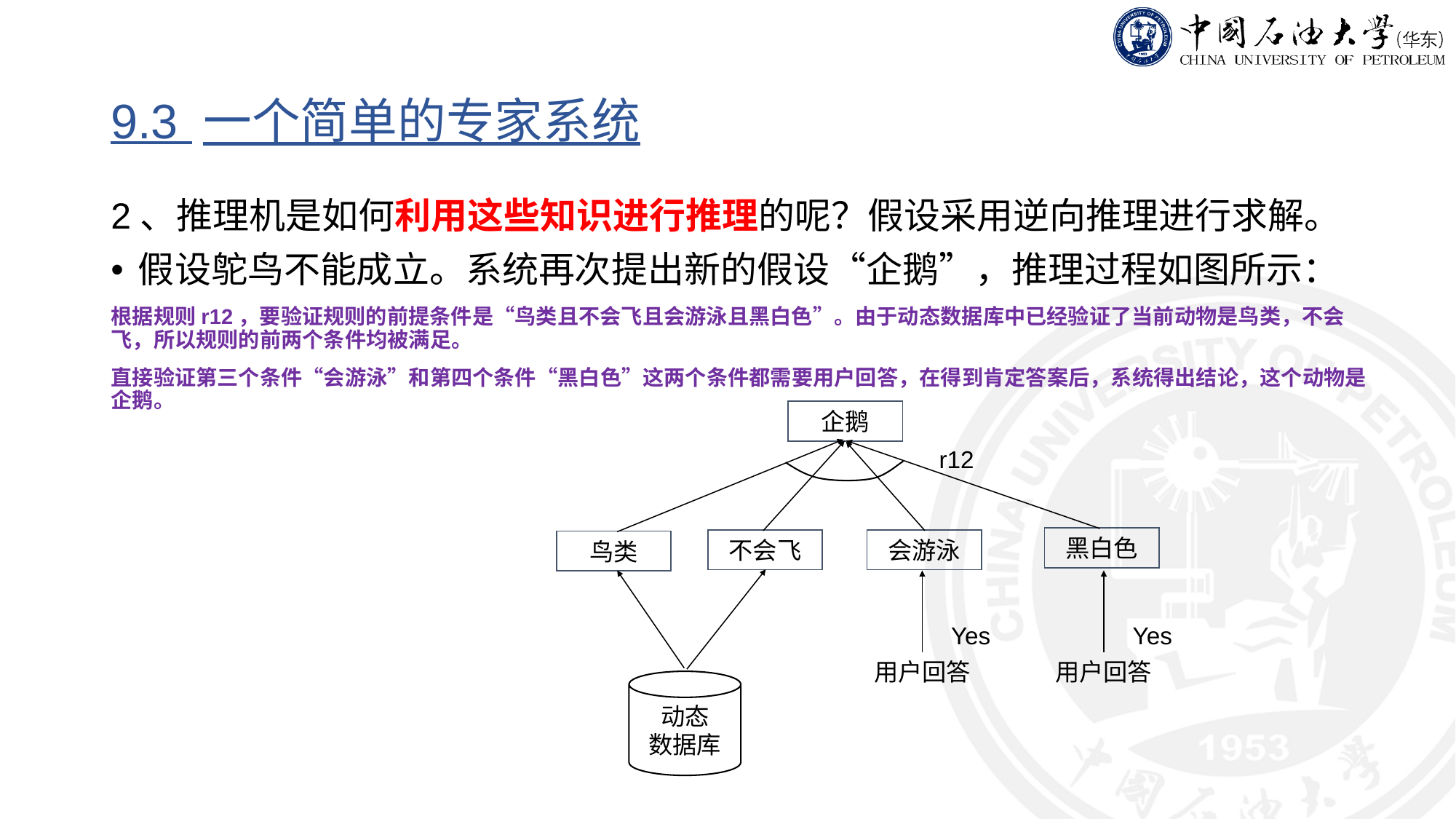

# 9.3 一个简单的专家系统
2、推理机是如何利用这些知识进行推理的呢？假设采用逆向推理进行求解。
假设鸵鸟不能成立。系统再次提出新的假设“企鹅”，推理过程如图所示：
根据规则r12，要验证规则的前提条件是“鸟类且不会飞且会游泳且黑白色”。由于动态数据库中已经验证了当前动物是鸟类，不会飞，所以规则的前两个条件均被满足。
直接验证第三个条件“会游泳”和第四个条件“黑白色”这两个条件都需要用户回答，在得到肯定答案后，系统得出结论，这个动物是企鹅。

企鹅
r12

黑白色
不会飞
会游泳
鸟类
Yes
Yes
用户回答
用户回答
动态
数据库